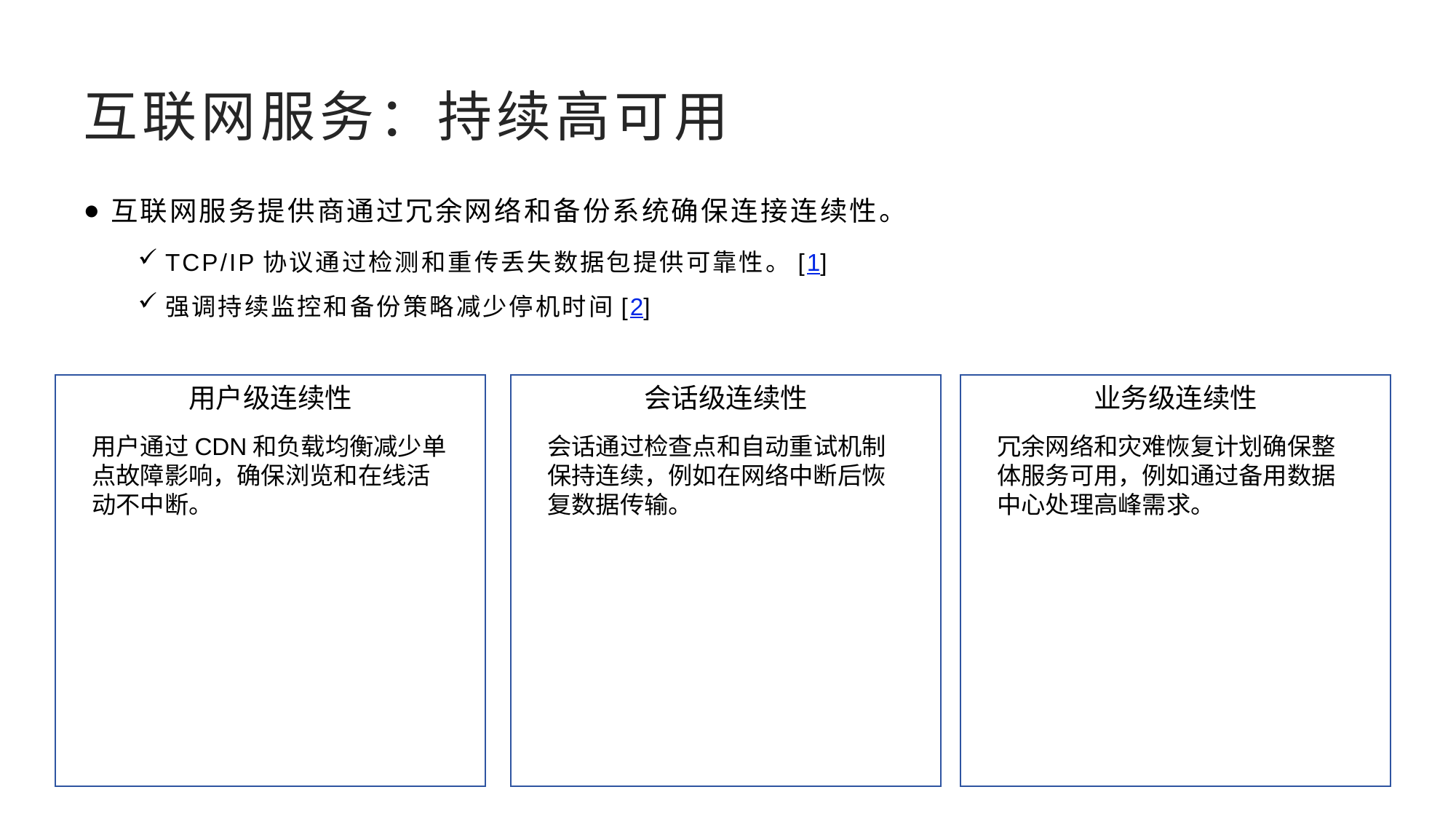

# 互联网服务：持续高可用
互联网服务提供商通过冗余网络和备份系统确保连接连续性。
TCP/IP协议通过检测和重传丢失数据包提供可靠性。[1]
强调持续监控和备份策略减少停机时间[2]
用户级连续性
会话级连续性
业务级连续性
用户通过CDN和负载均衡减少单点故障影响，确保浏览和在线活动不中断。
会话通过检查点和自动重试机制保持连续，例如在网络中断后恢复数据传输。
冗余网络和灾难恢复计划确保整体服务可用，例如通过备用数据中心处理高峰需求。